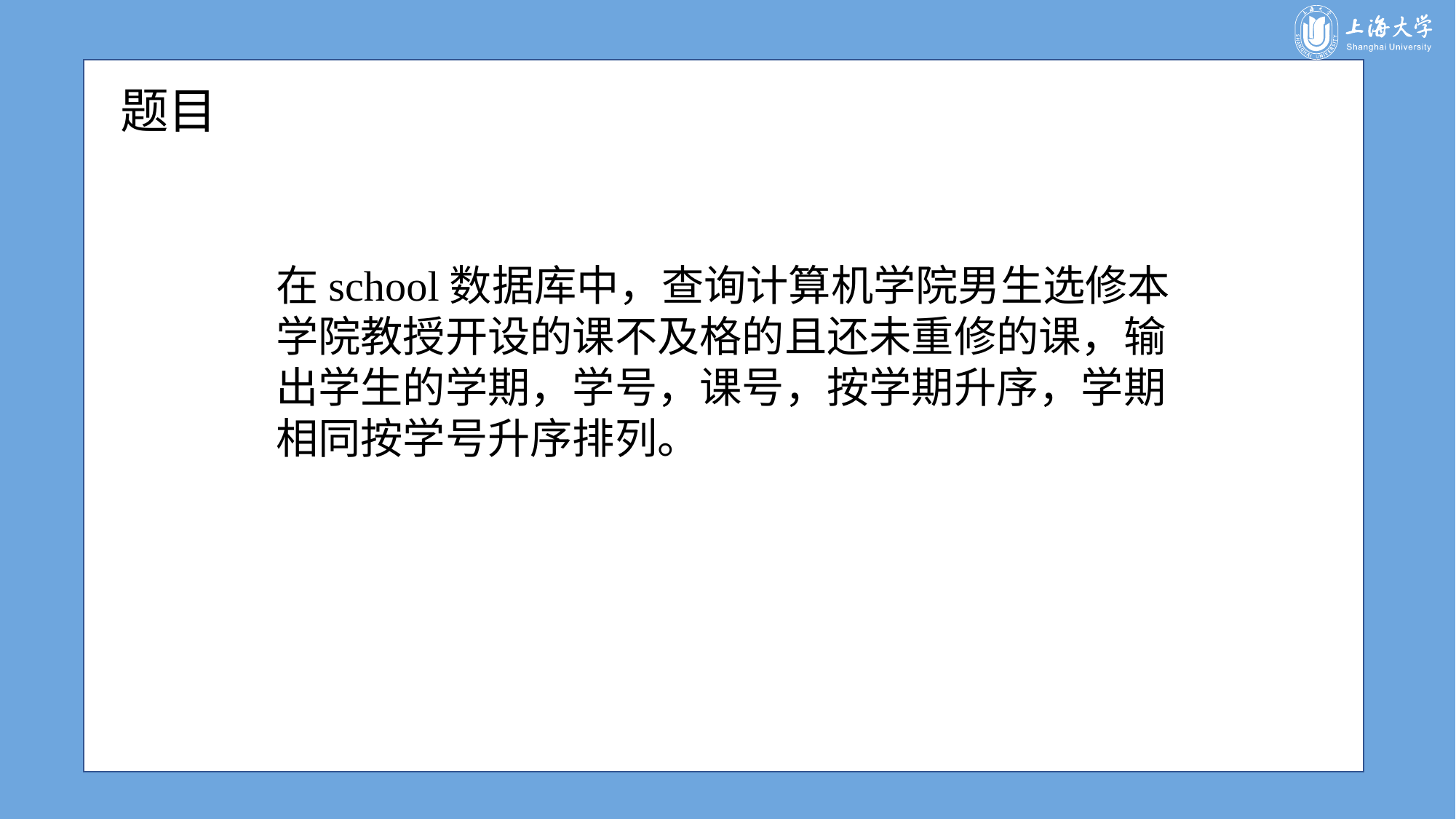

题目
#
在school数据库中，查询计算机学院男生选修本学院教授开设的课不及格的且还未重修的课，输出学生的学期，学号，课号，按学期升序，学期相同按学号升序排列。